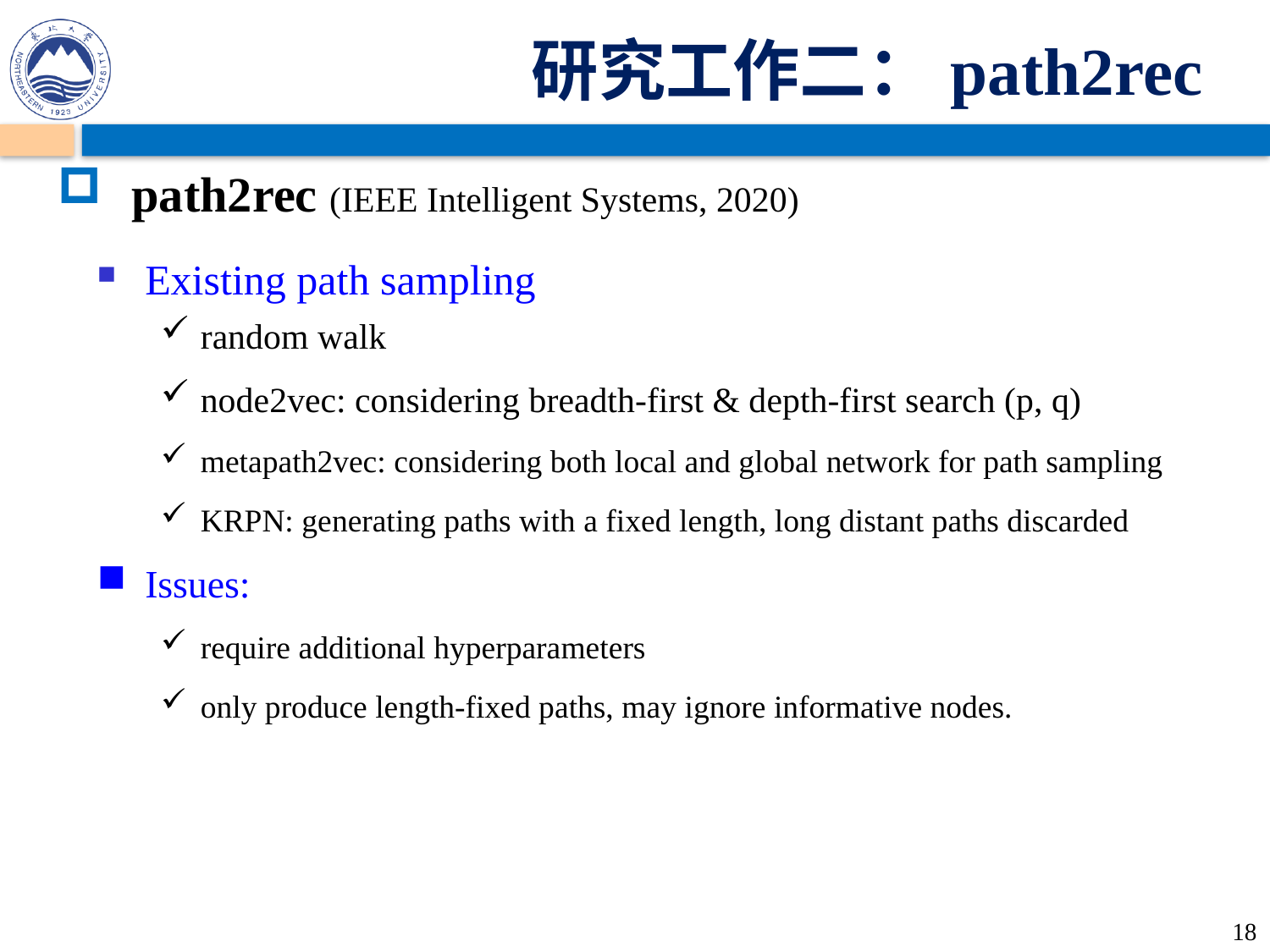

研究工作二：path2rec
path2rec (IEEE Intelligent Systems, 2020)
Existing path sampling
random walk
node2vec: considering breadth-first & depth-first search (p, q)
metapath2vec: considering both local and global network for path sampling
KRPN: generating paths with a fixed length, long distant paths discarded
Issues:
require additional hyperparameters
only produce length-fixed paths, may ignore informative nodes.

18